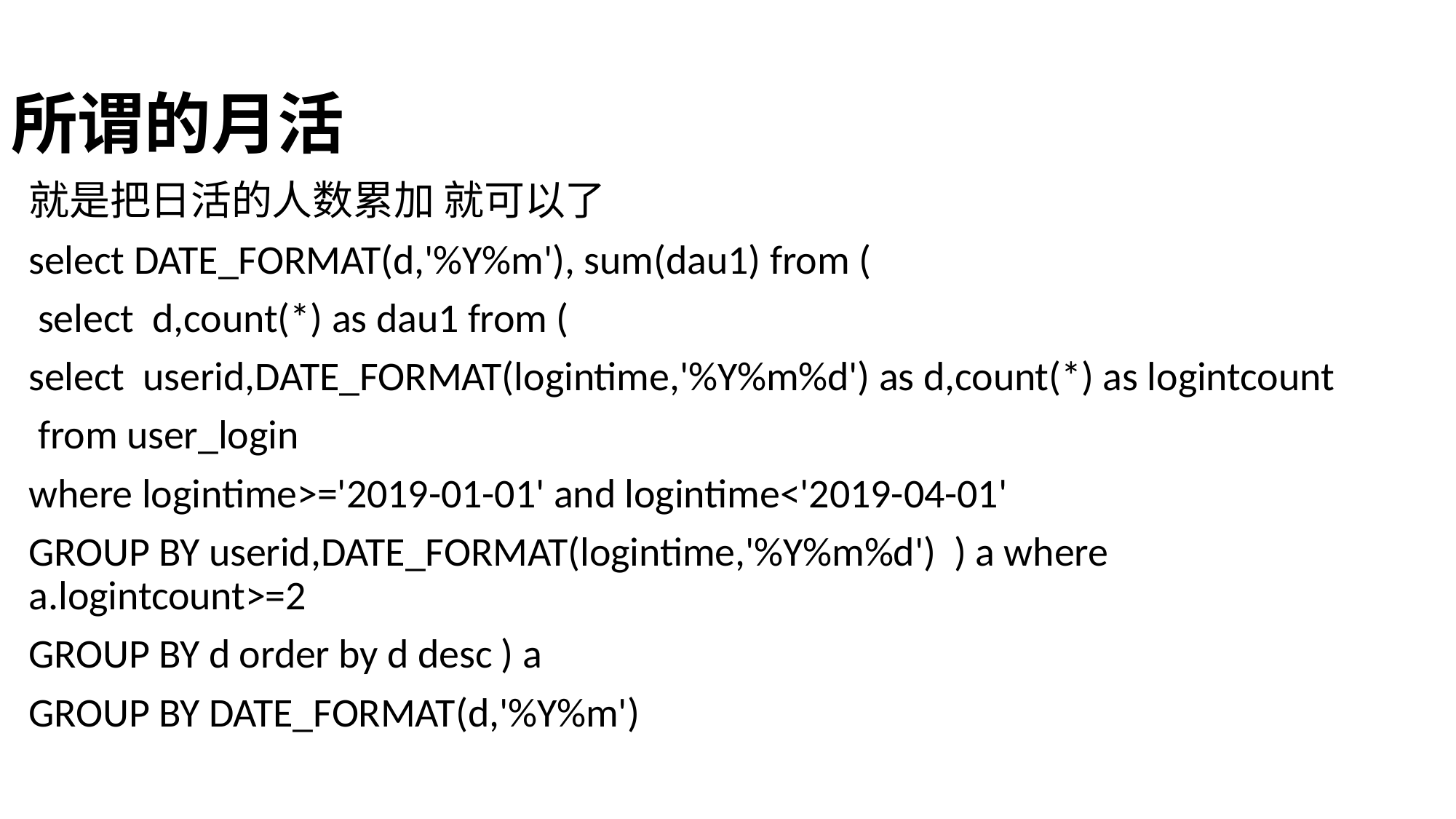

# 所谓的月活
就是把日活的人数累加 就可以了
select DATE_FORMAT(d,'%Y%m'), sum(dau1) from (
 select  d,count(*) as dau1 from (
select  userid,DATE_FORMAT(logintime,'%Y%m%d') as d,count(*) as logintcount
 from user_login
where logintime>='2019-01-01' and logintime<'2019-04-01'
GROUP BY userid,DATE_FORMAT(logintime,'%Y%m%d')  ) a where a.logintcount>=2
GROUP BY d order by d desc ) a
GROUP BY DATE_FORMAT(d,'%Y%m')